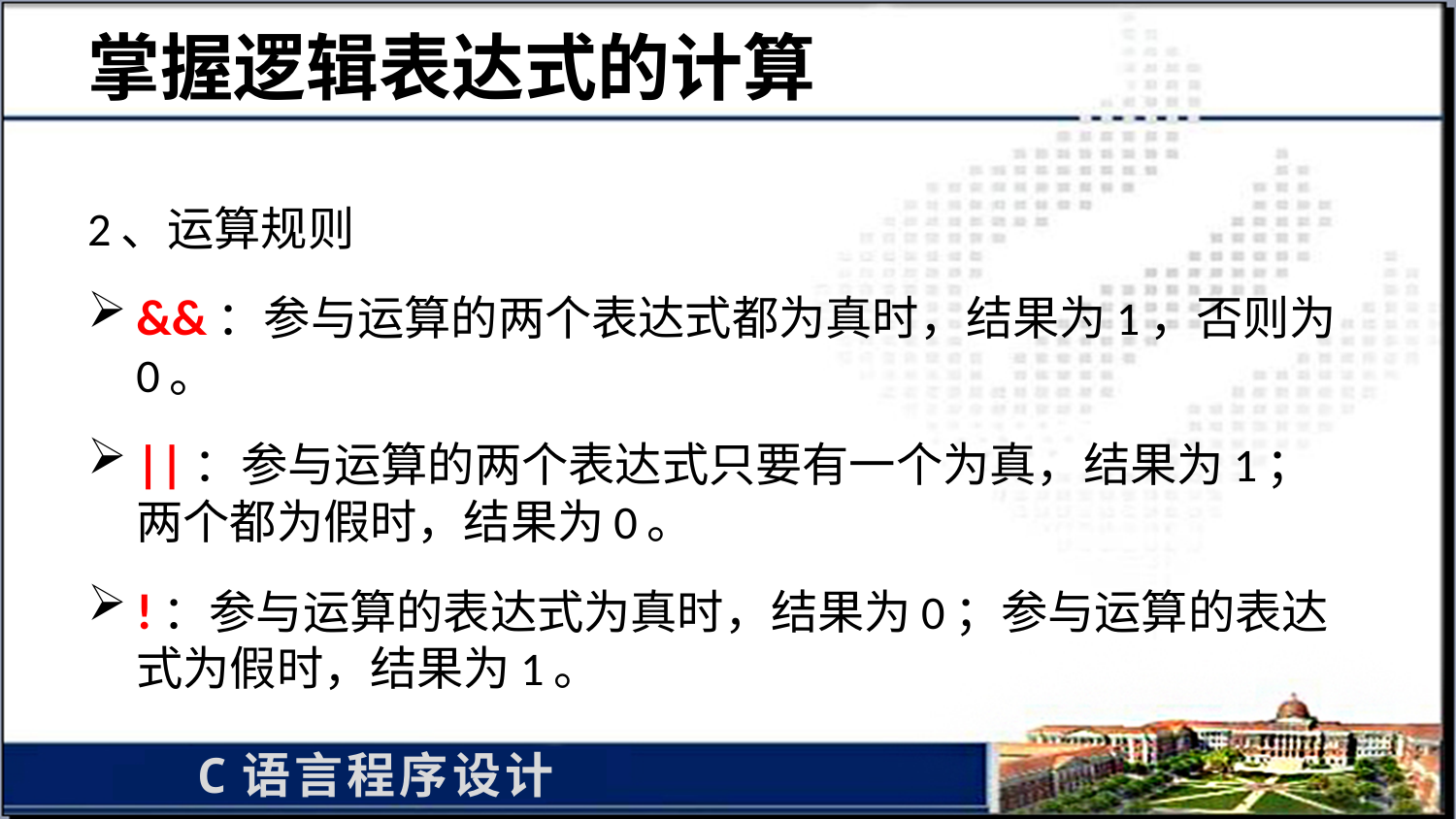

# 掌握逻辑表达式的计算
2、运算规则
&&：参与运算的两个表达式都为真时，结果为1，否则为0。
||：参与运算的两个表达式只要有一个为真，结果为1； 两个都为假时，结果为0。
!：参与运算的表达式为真时，结果为0；参与运算的表达式为假时，结果为1。